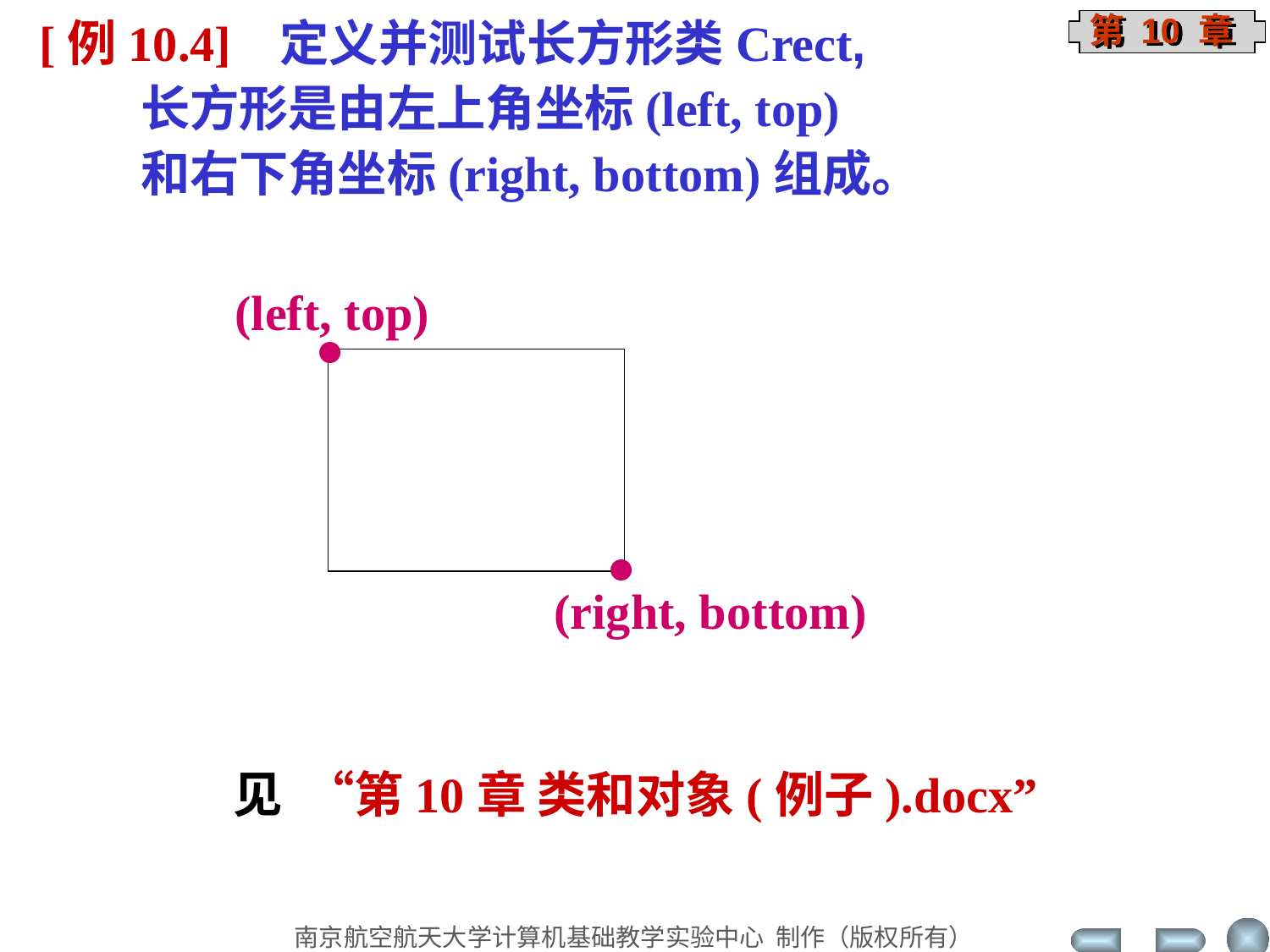

[例10.4]   定义并测试长方形类Crect,
        长方形是由左上角坐标(left, top)
        和右下角坐标(right, bottom)组成。
(left, top)
●

●
(right, bottom)
见  “第10章 类和对象(例子).docx”